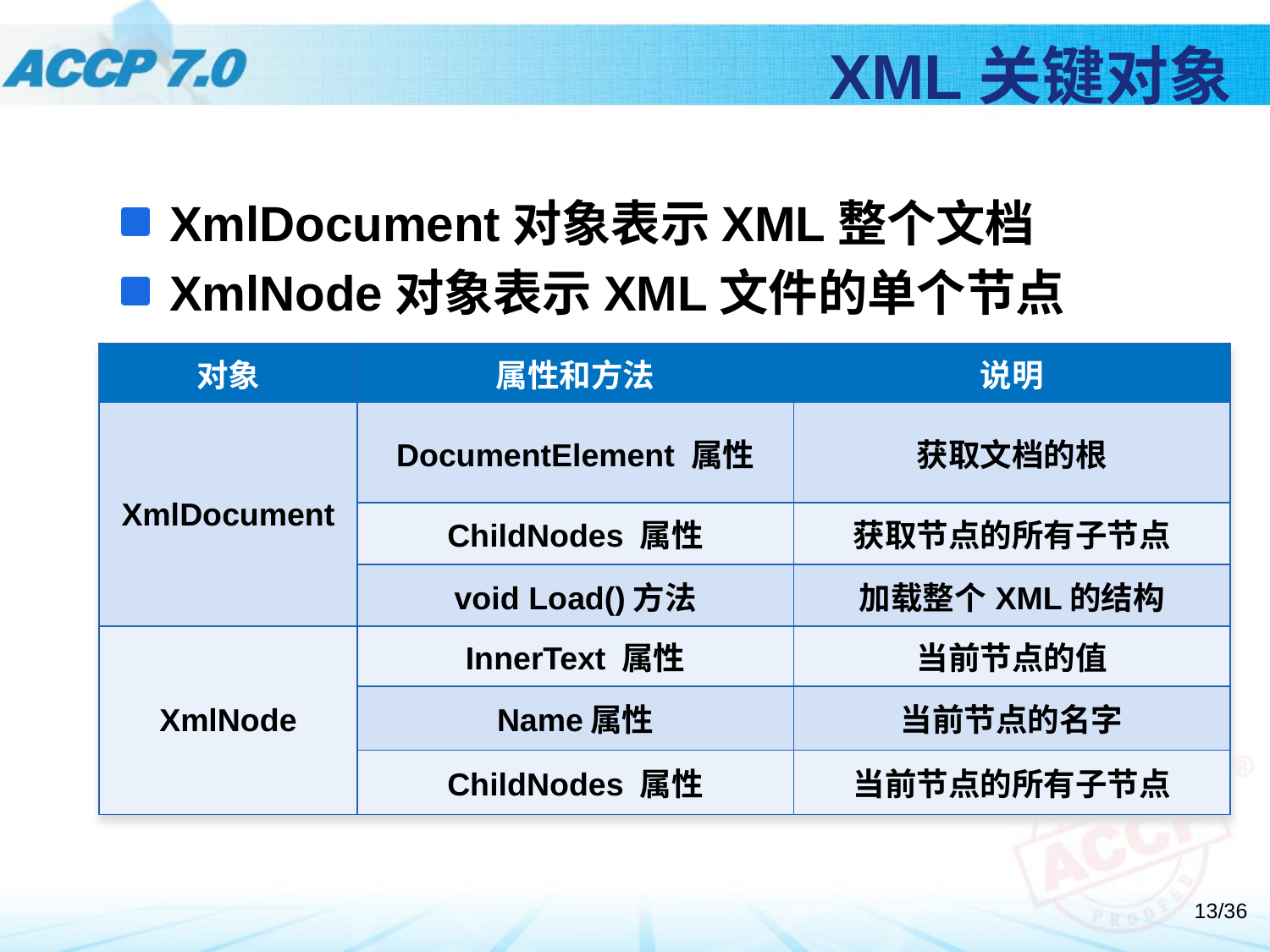

# XML关键对象
XmlDocument对象表示XML整个文档
XmlNode对象表示XML文件的单个节点
| 对象 | 属性和方法 | 说明 |
| --- | --- | --- |
| XmlDocument | DocumentElement 属性 | 获取文档的根 |
|  | ChildNodes 属性 | 获取节点的所有子节点 |
|  | void Load()方法 | 加载整个XML的结构 |
| XmlNode | InnerText 属性 | 当前节点的值 |
|  | Name属性 | 当前节点的名字 |
|  | ChildNodes 属性 | 当前节点的所有子节点 |
13/36